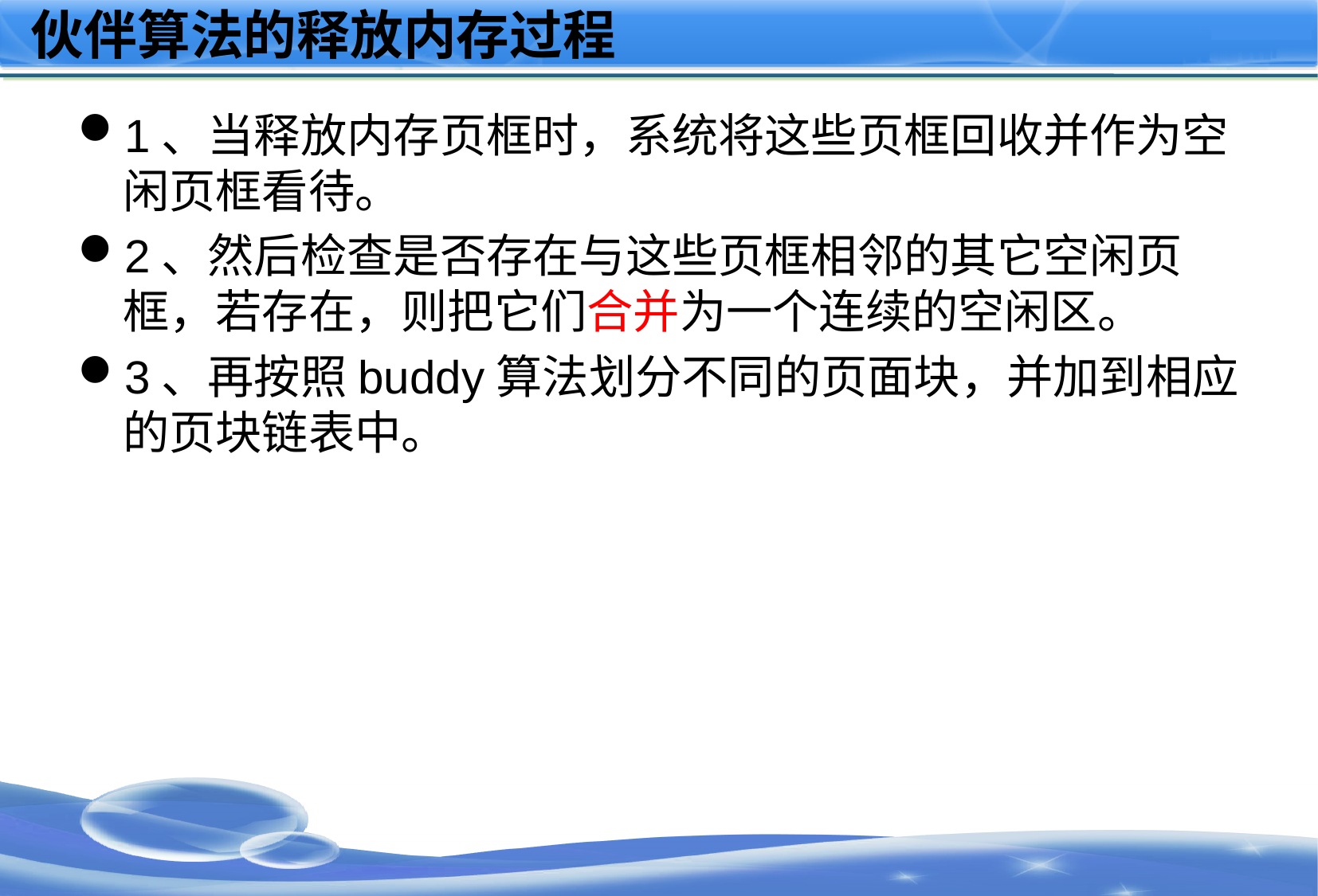

# 伙伴算法的释放内存过程
1、当释放内存页框时，系统将这些页框回收并作为空闲页框看待。
2、然后检查是否存在与这些页框相邻的其它空闲页框，若存在，则把它们合并为一个连续的空闲区。
3、再按照buddy算法划分不同的页面块，并加到相应的页块链表中。